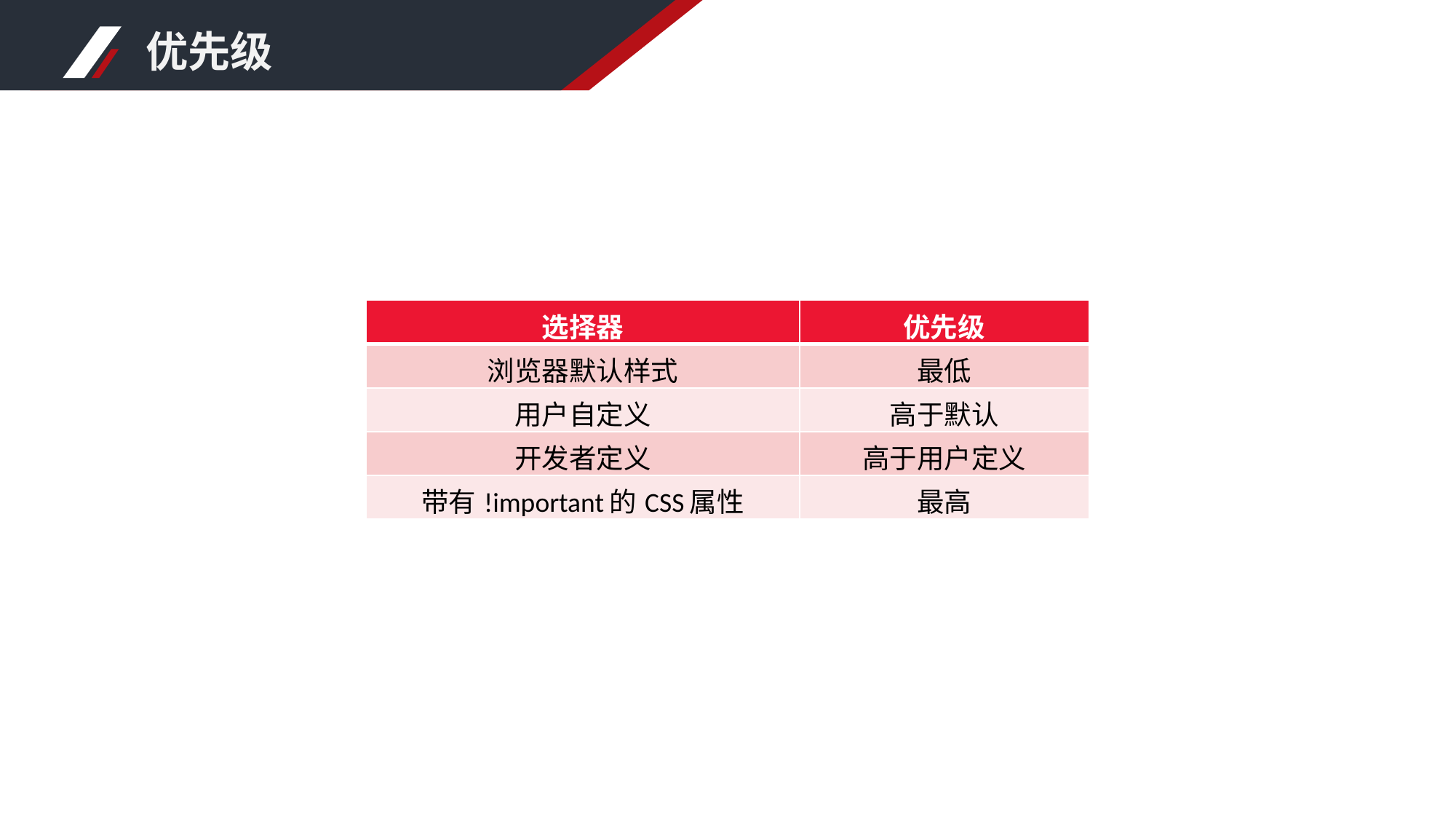

优先级
| 选择器 | 优先级 |
| --- | --- |
| 浏览器默认样式 | 最低 |
| 用户自定义 | 高于默认 |
| 开发者定义 | 高于用户定义 |
| 带有!important的CSS属性 | 最高 |
延迟付